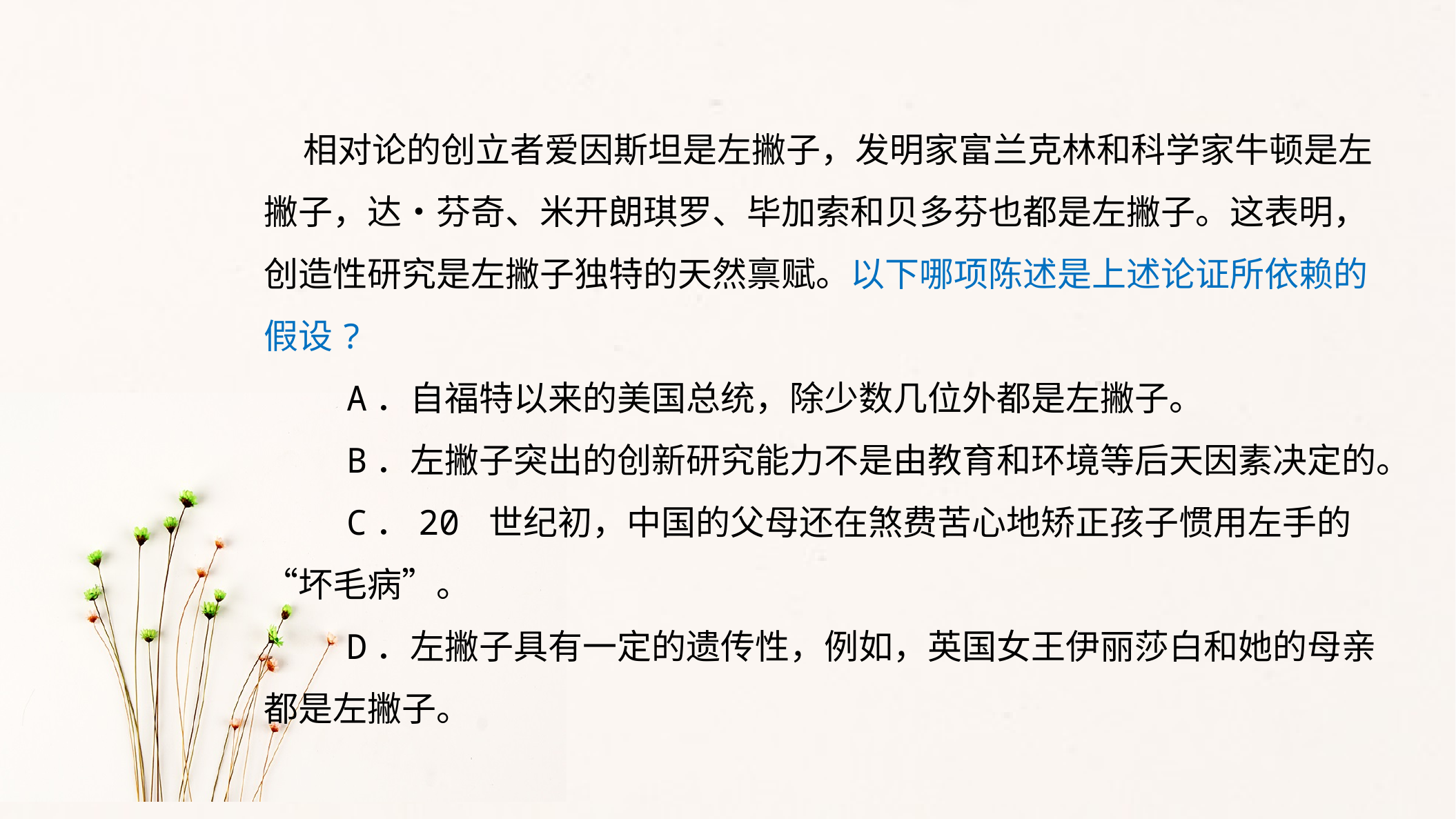

相对论的创立者爱因斯坦是左撇子，发明家富兰克林和科学家牛顿是左撇子，达•芬奇、米开朗琪罗、毕加索和贝多芬也都是左撇子。这表明，创造性研究是左撇子独特的天然禀赋。以下哪项陈述是上述论证所依赖的假设?
    A．自福特以来的美国总统，除少数几位外都是左撇子。
    B．左撇子突出的创新研究能力不是由教育和环境等后天因素决定的。
    C．20 世纪初，中国的父母还在煞费苦心地矫正孩子惯用左手的“坏毛病”。
    D．左撇子具有一定的遗传性，例如，英国女王伊丽莎白和她的母亲都是左撇子。